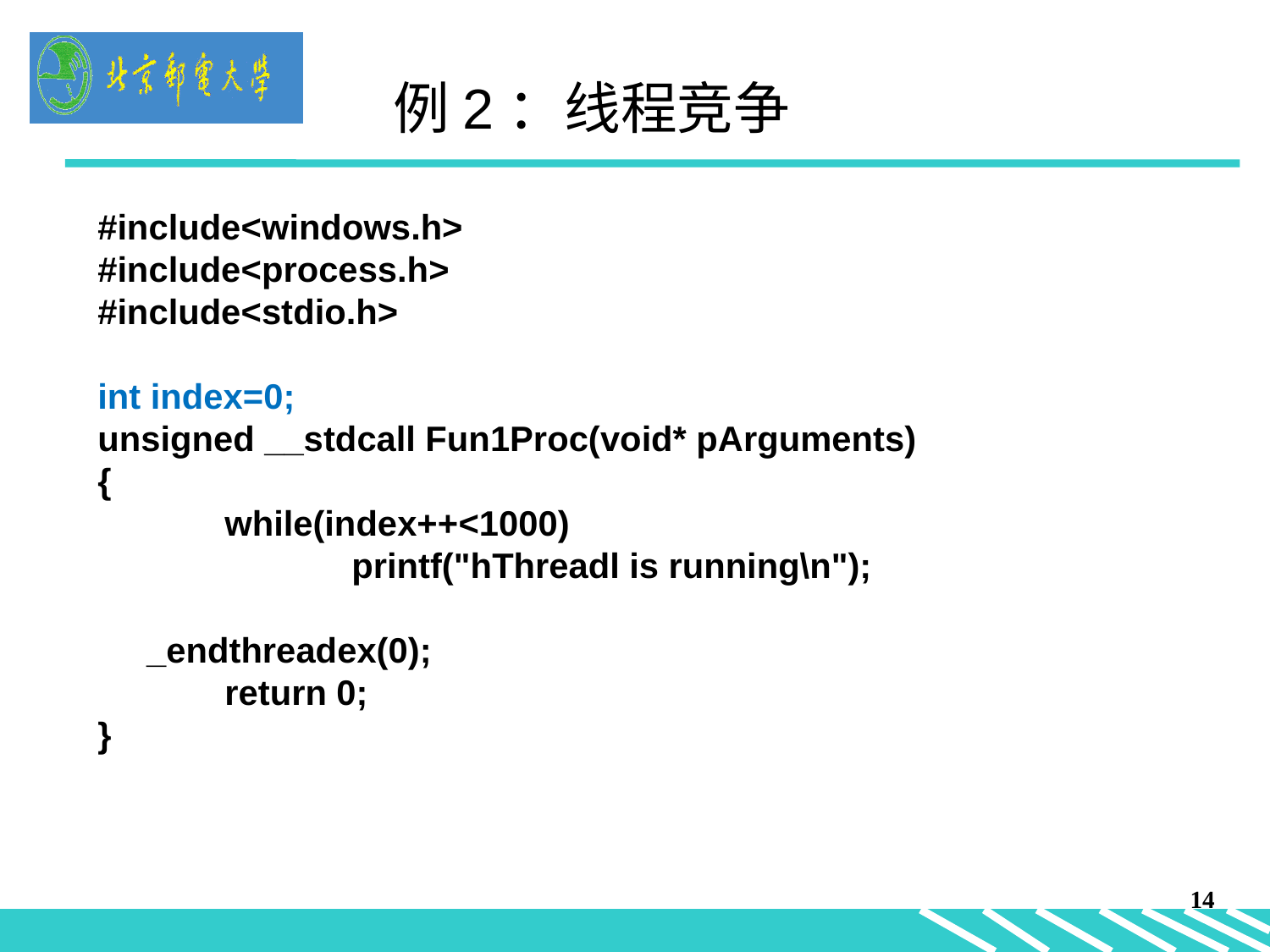

例2：线程竞争
#include<windows.h>
#include<process.h>
#include<stdio.h>

int index=0;
unsigned __stdcall Fun1Proc(void* pArguments)
{
	while(index++<1000)
		printf("hThreadl is running\n");

     _endthreadex(0);
	return 0;
}
14